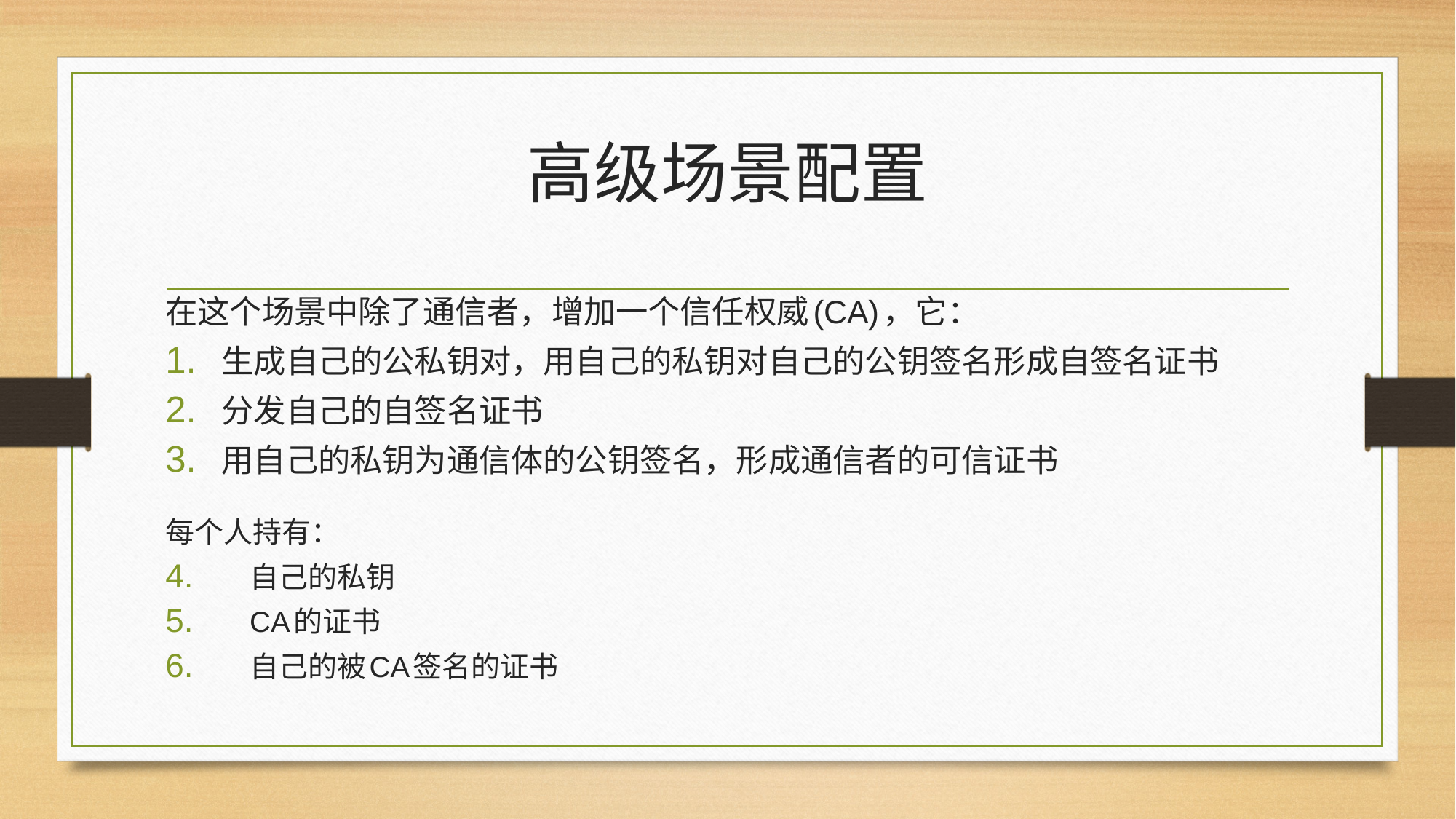

# 高级场景配置
在这个场景中除了通信者，增加一个信任权威(CA)，它：
生成自己的公私钥对，用自己的私钥对自己的公钥签名形成自签名证书
分发自己的自签名证书
用自己的私钥为通信体的公钥签名，形成通信者的可信证书

每个人持有：
自己的私钥
CA的证书
自己的被CA签名的证书